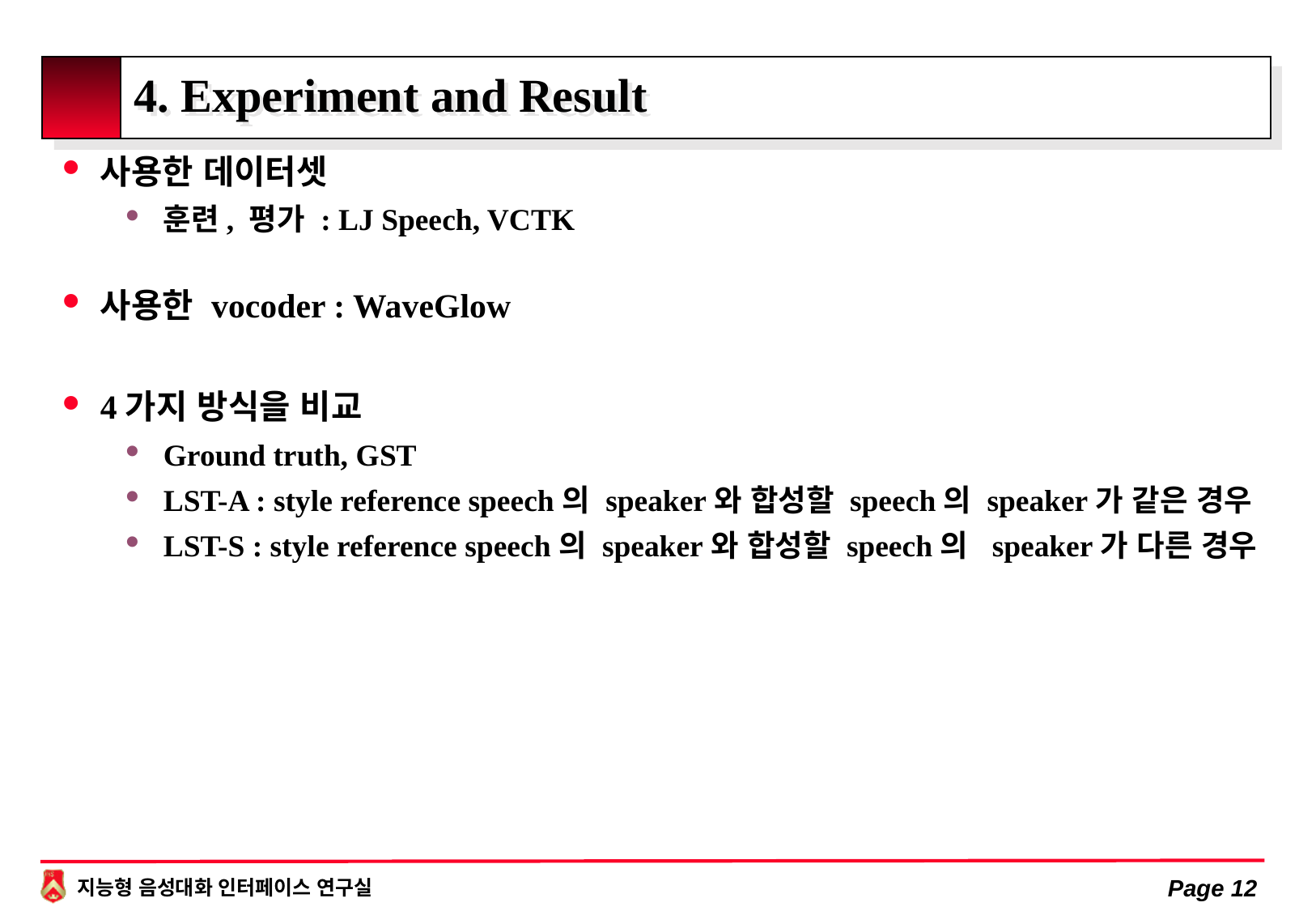

# 4. Experiment and Result
사용한 데이터셋
훈련, 평가 : LJ Speech, VCTK

사용한 vocoder : WaveGlow

4가지 방식을 비교
Ground truth, GST
LST-A : style reference speech의 speaker와 합성할 speech의 speaker가 같은 경우
LST-S : style reference speech의 speaker와 합성할 speech의  speaker가 다른 경우

Page 12